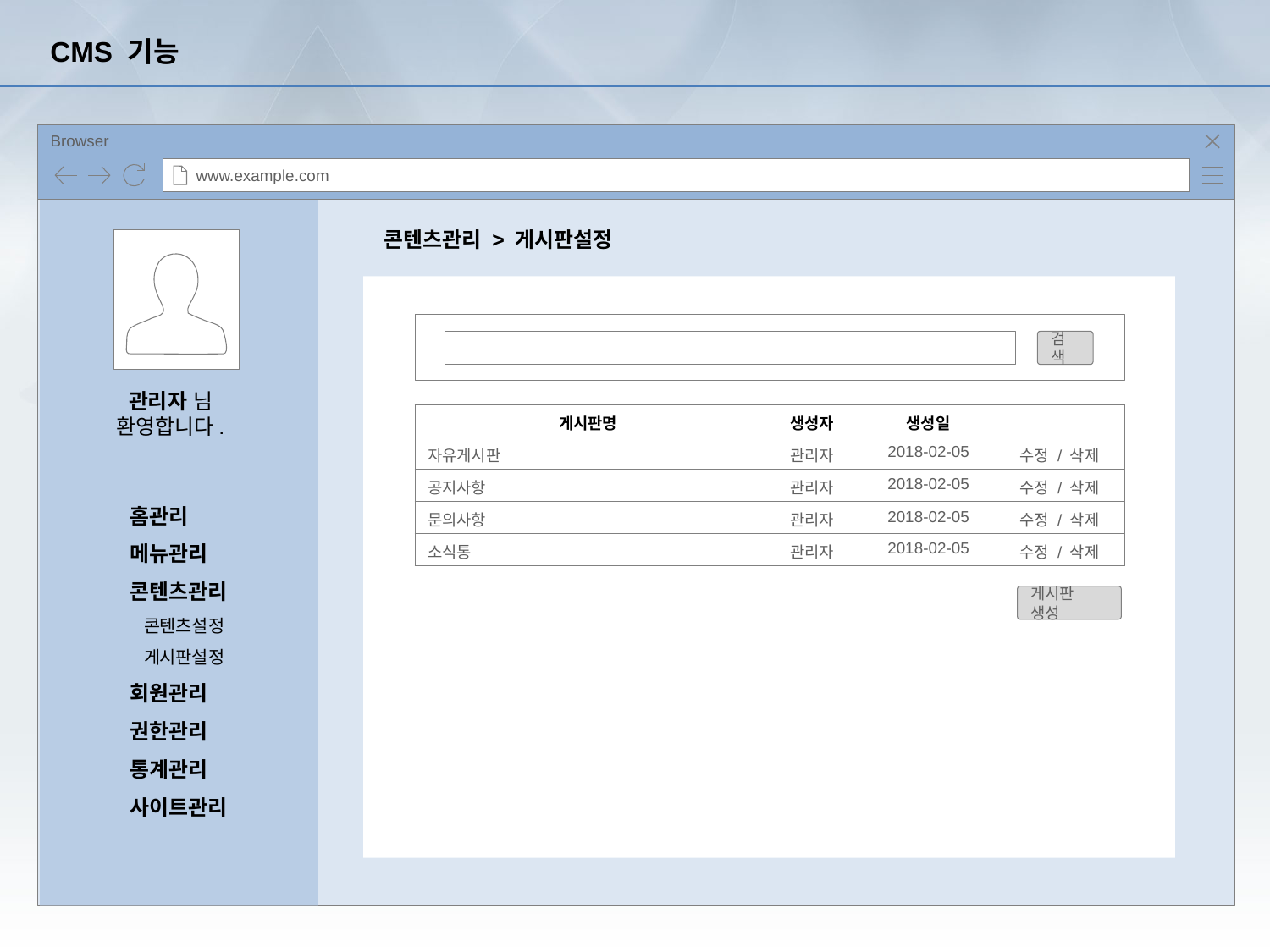

# CMS 기능

콘텐츠관리 > 게시판설정

검색

관리자 님
환영합니다.
| 게시판명 | 생성자 | 생성일 |  |
| --- | --- | --- | --- |
| 자유게시판 | 관리자 | 2018-02-05 | 수정 / 삭제 |
| 공지사항 | 관리자 | 2018-02-05 | 수정 / 삭제 |
| 문의사항 | 관리자 | 2018-02-05 | 수정 / 삭제 |
| 소식통 | 관리자 | 2018-02-05 | 수정 / 삭제 |
홈관리
메뉴관리
콘텐츠관리
  콘텐츠설정
  게시판설정
회원관리
권한관리
통계관리
사이트관리
게시판 생성